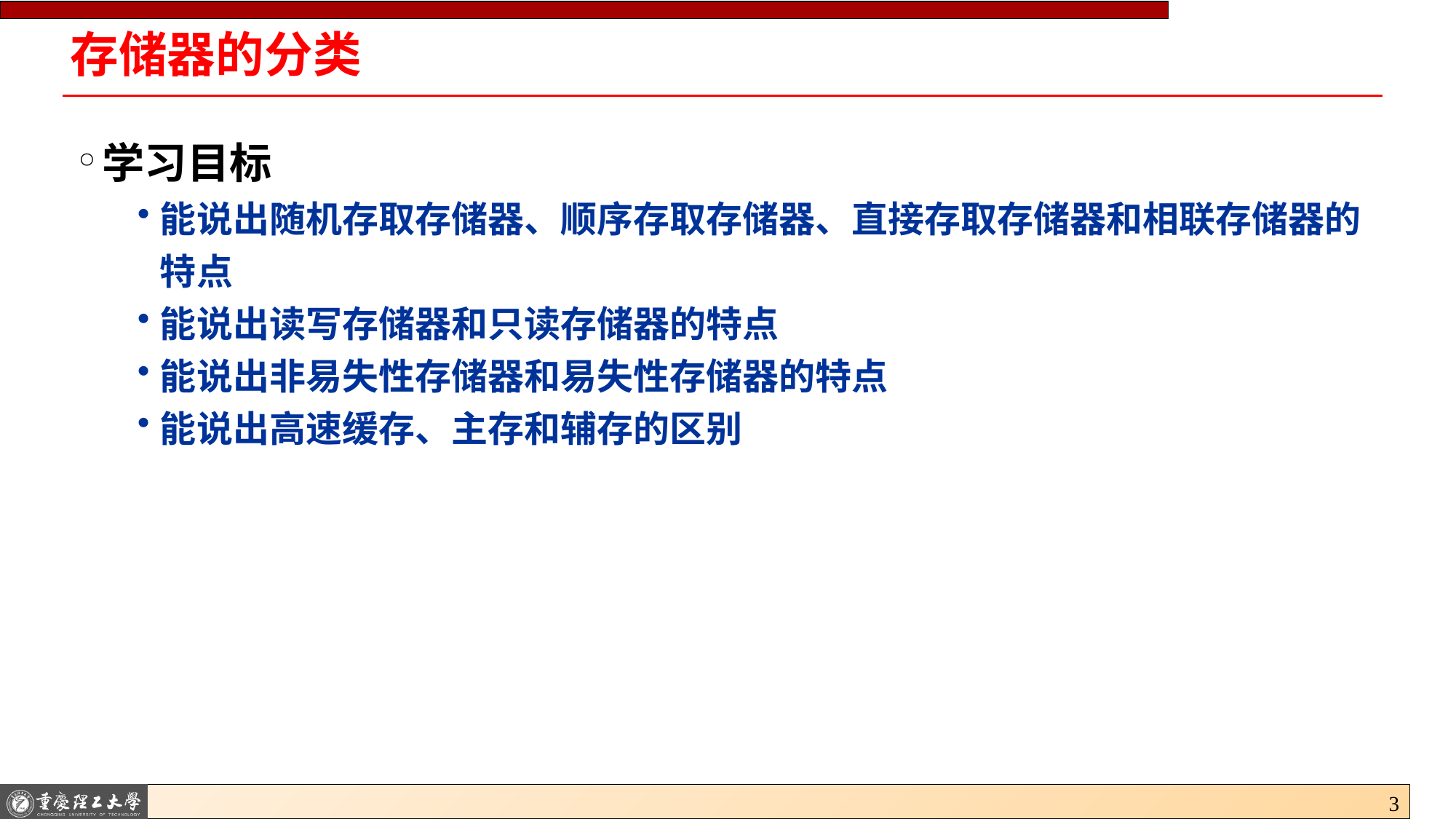

# 存储器的分类
学习目标
能说出随机存取存储器、顺序存取存储器、直接存取存储器和相联存储器的特点
能说出读写存储器和只读存储器的特点
能说出非易失性存储器和易失性存储器的特点
能说出高速缓存、主存和辅存的区别